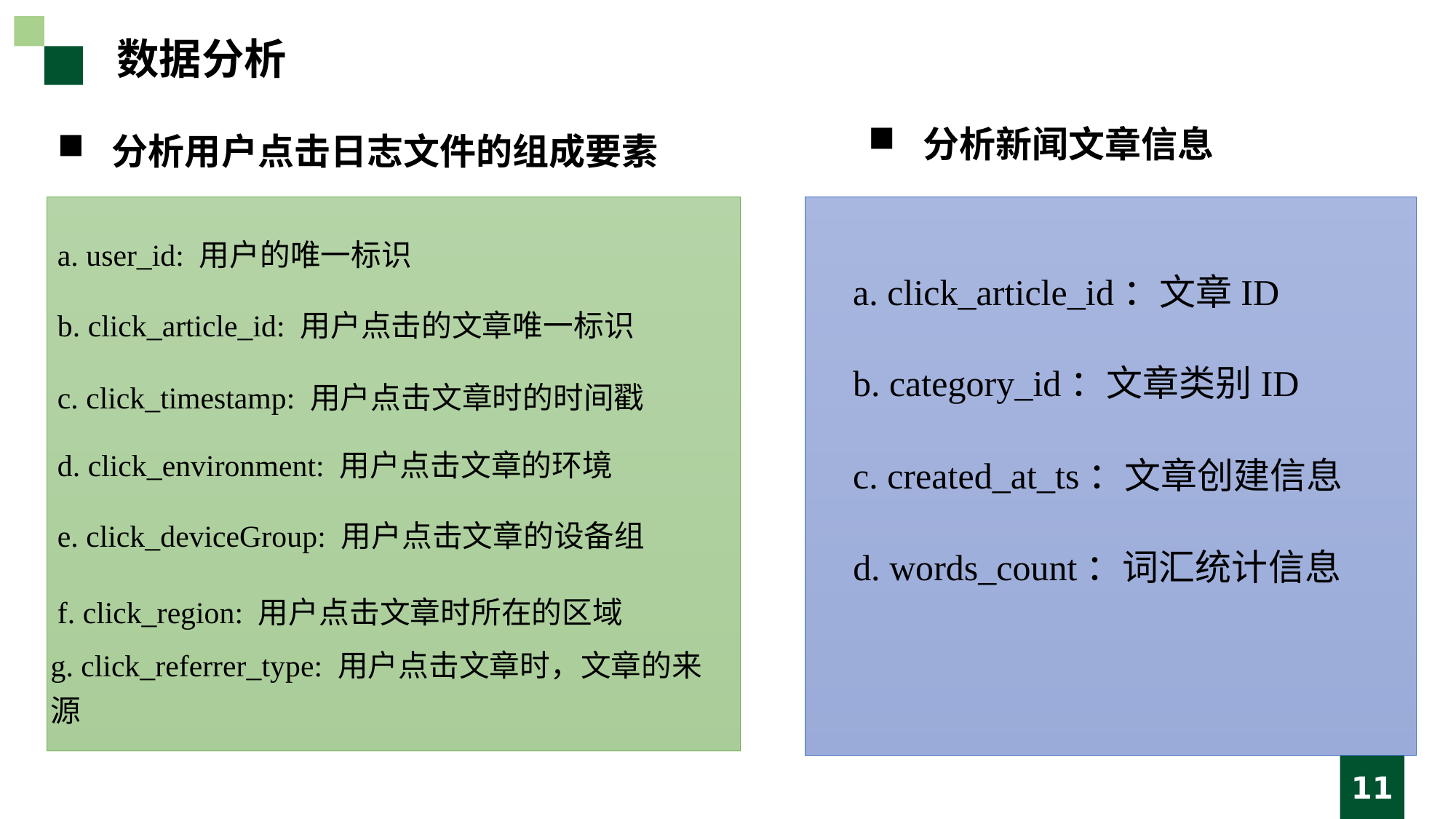

数据分析
分析新闻文章信息
分析用户点击日志文件的组成要素

a. user_id: 用户的唯一标识
a. click_article_id：文章ID
b. click_article_id: 用户点击的文章唯一标识
b. category_id：文章类别ID
c. click_timestamp: 用户点击文章时的时间戳
d. click_environment: 用户点击文章的环境
c. created_at_ts：文章创建信息
e. click_deviceGroup: 用户点击文章的设备组
d. words_count：词汇统计信息
f. click_region: 用户点击文章时所在的区域
g. click_referrer_type: 用户点击文章时，文章的来源
11